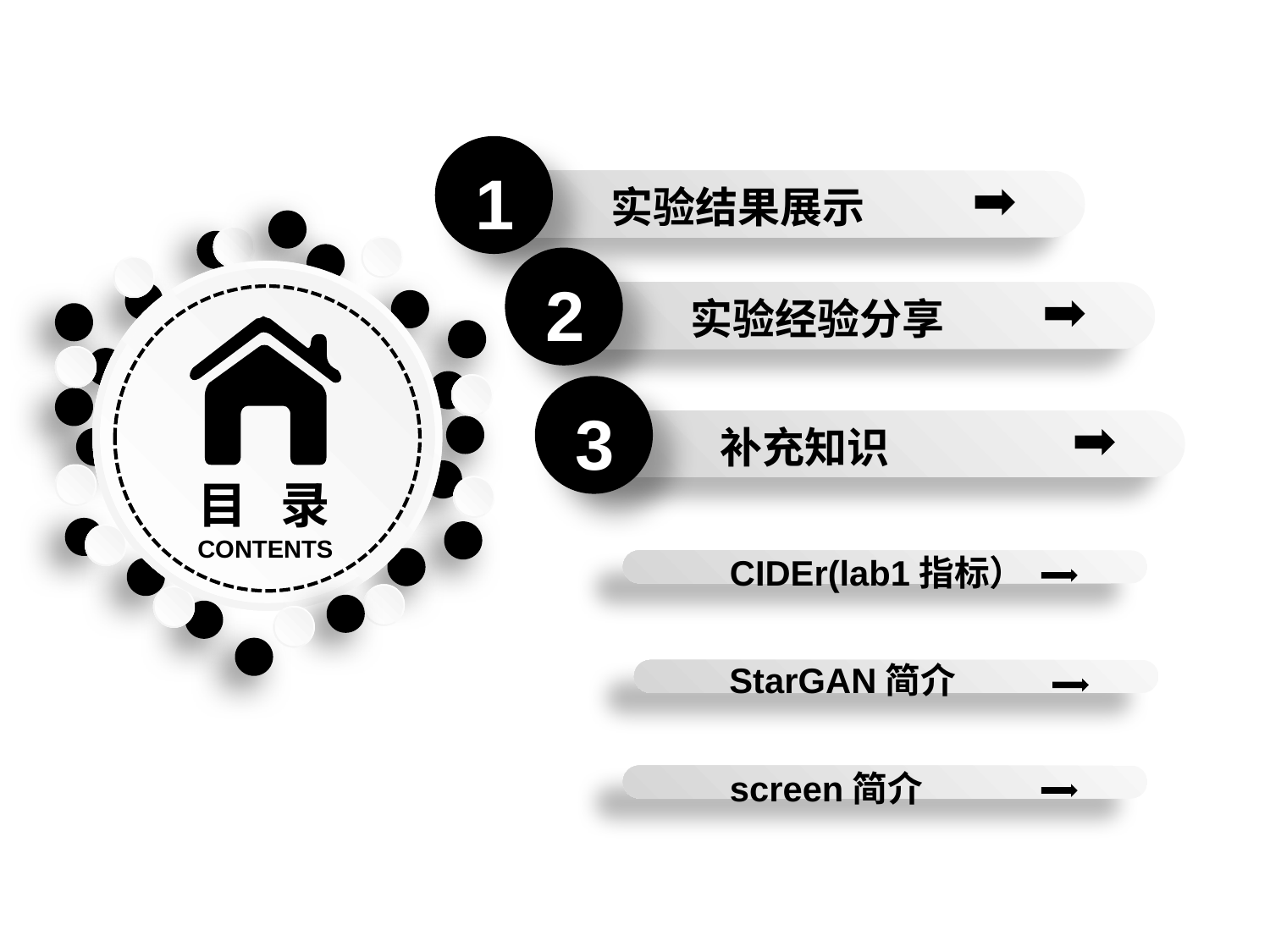

实验结果展示

1

    实验经验分享

2

    补充知识

3

目   录
CONTENTS

    CIDEr(lab1指标）

   StarGAN简介

    screen简介